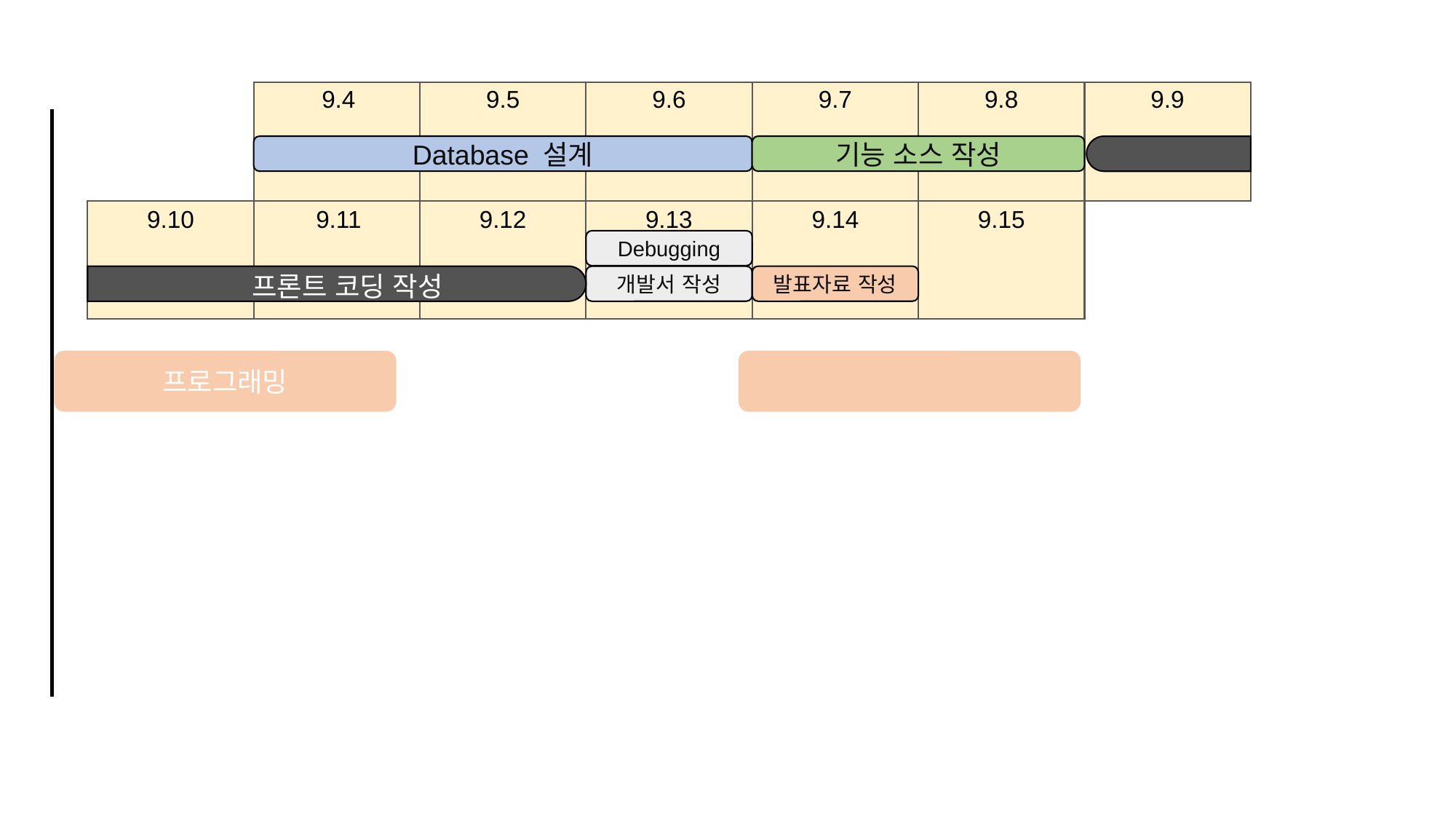

9.4
9.5
9.6
9.7
9.8
9.9

Database 설계
기능 소스 작성
9.10
9.11
9.12
9.13
9.14
9.15

Debugging
프론트 코딩 작성
개발서 작성
발표자료 작성
프로그래밍